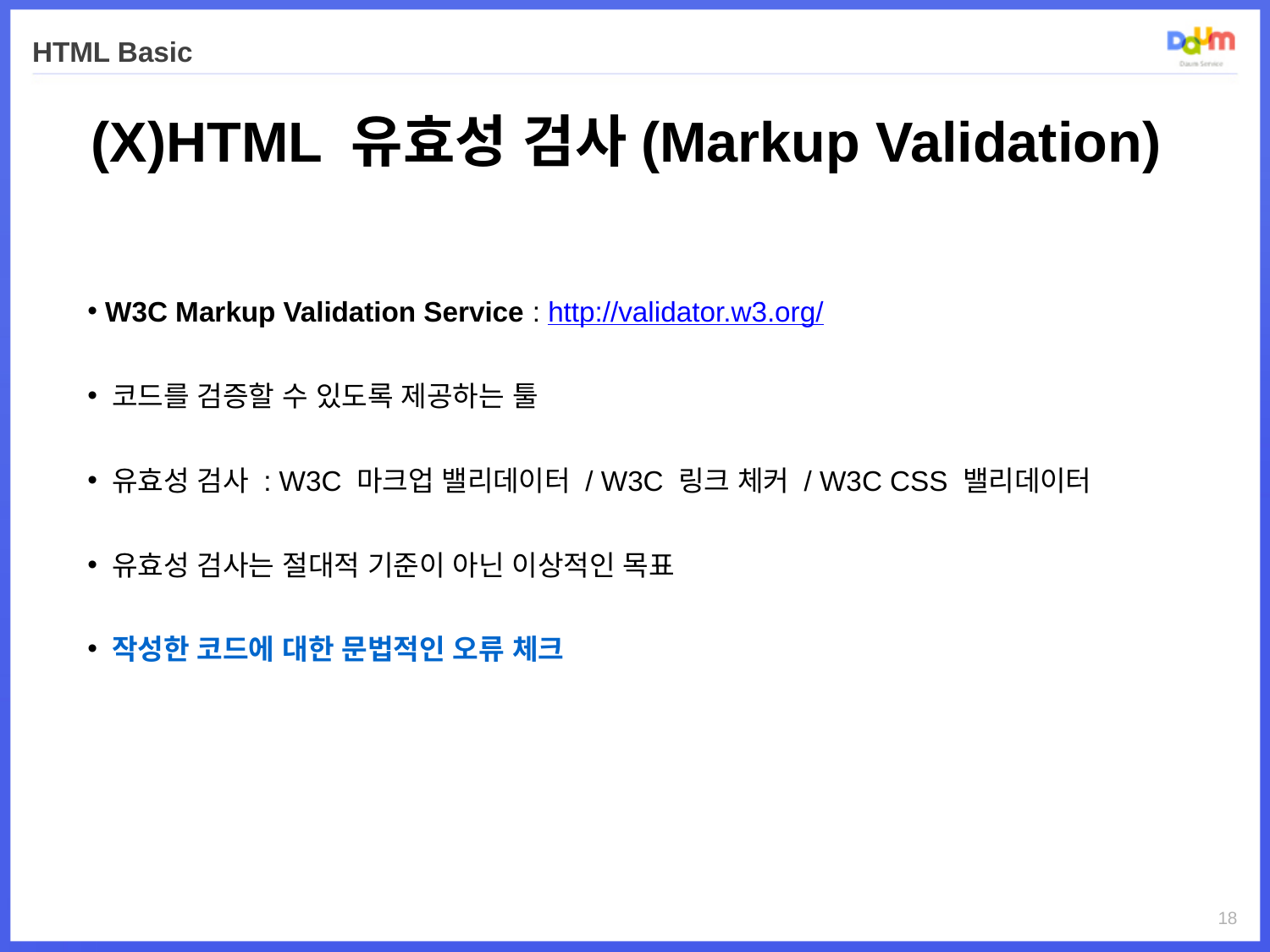

# HTML Basic
(X)HTML 유효성 검사(Markup Validation)
 W3C Markup Validation Service : http://validator.w3.org/
 코드를 검증할 수 있도록 제공하는 툴
 유효성 검사 : W3C 마크업 밸리데이터 / W3C 링크 체커 / W3C CSS 밸리데이터
 유효성 검사는 절대적 기준이 아닌 이상적인 목표
 작성한 코드에 대한 문법적인 오류 체크
18